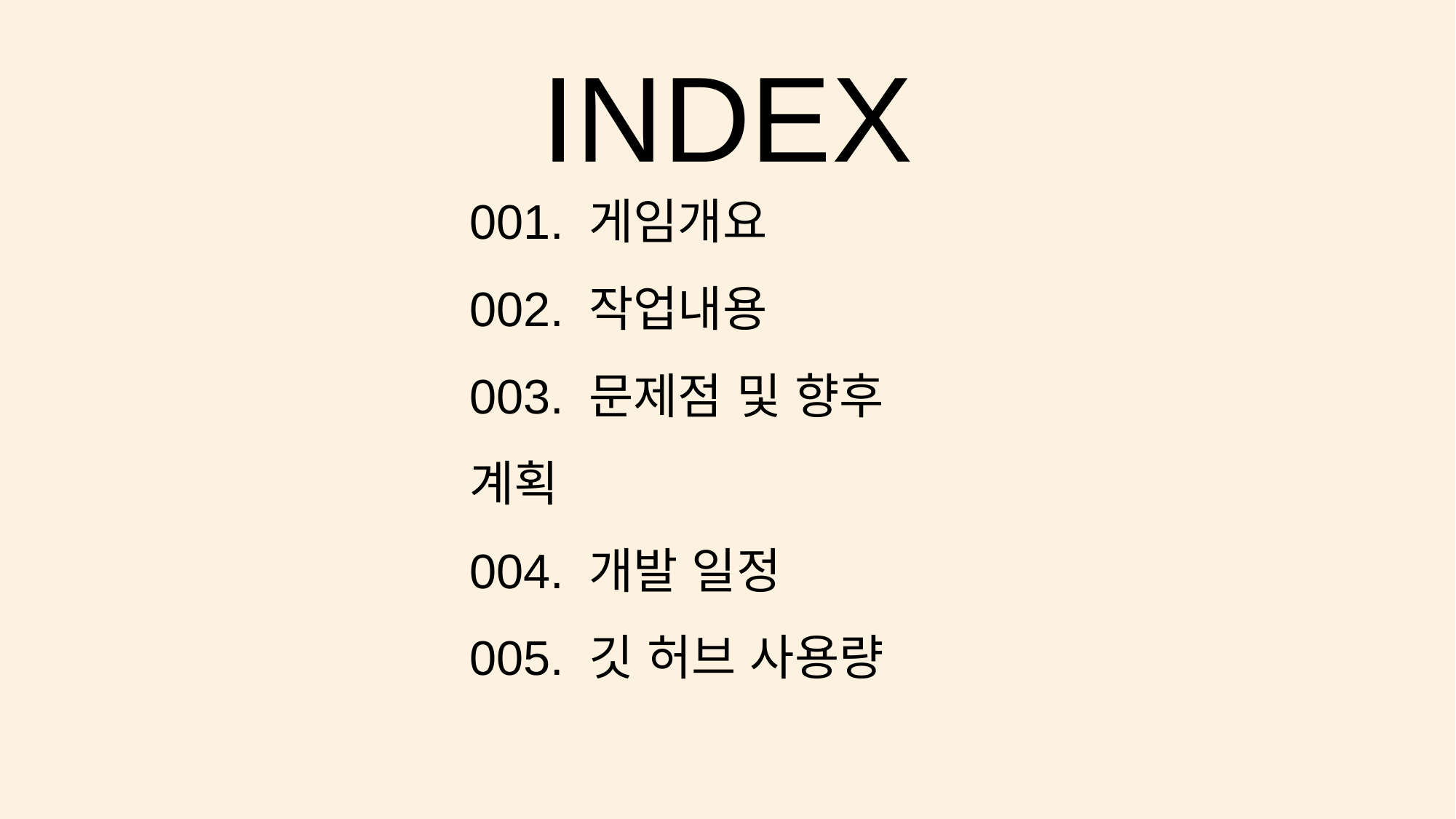

# INDEX
001. 게임개요
002. 작업내용
003. 문제점 및 향후 계획
004. 개발 일정
005. 깃 허브 사용량